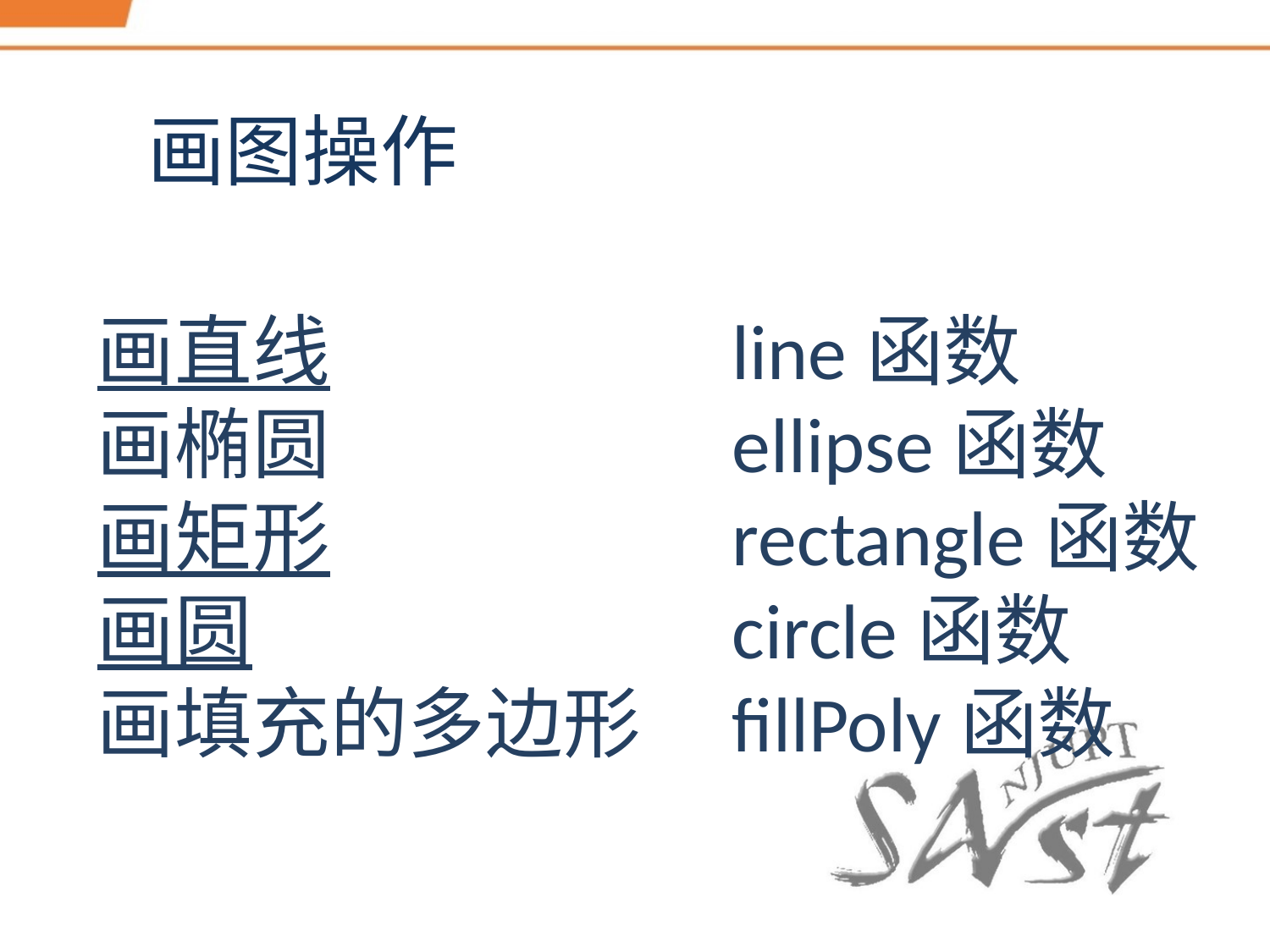

画图操作
画直线				line函数
画椭圆				ellipse函数
画矩形				rectangle函数
画圆				circle函数
画填充的多边形	fillPoly函数